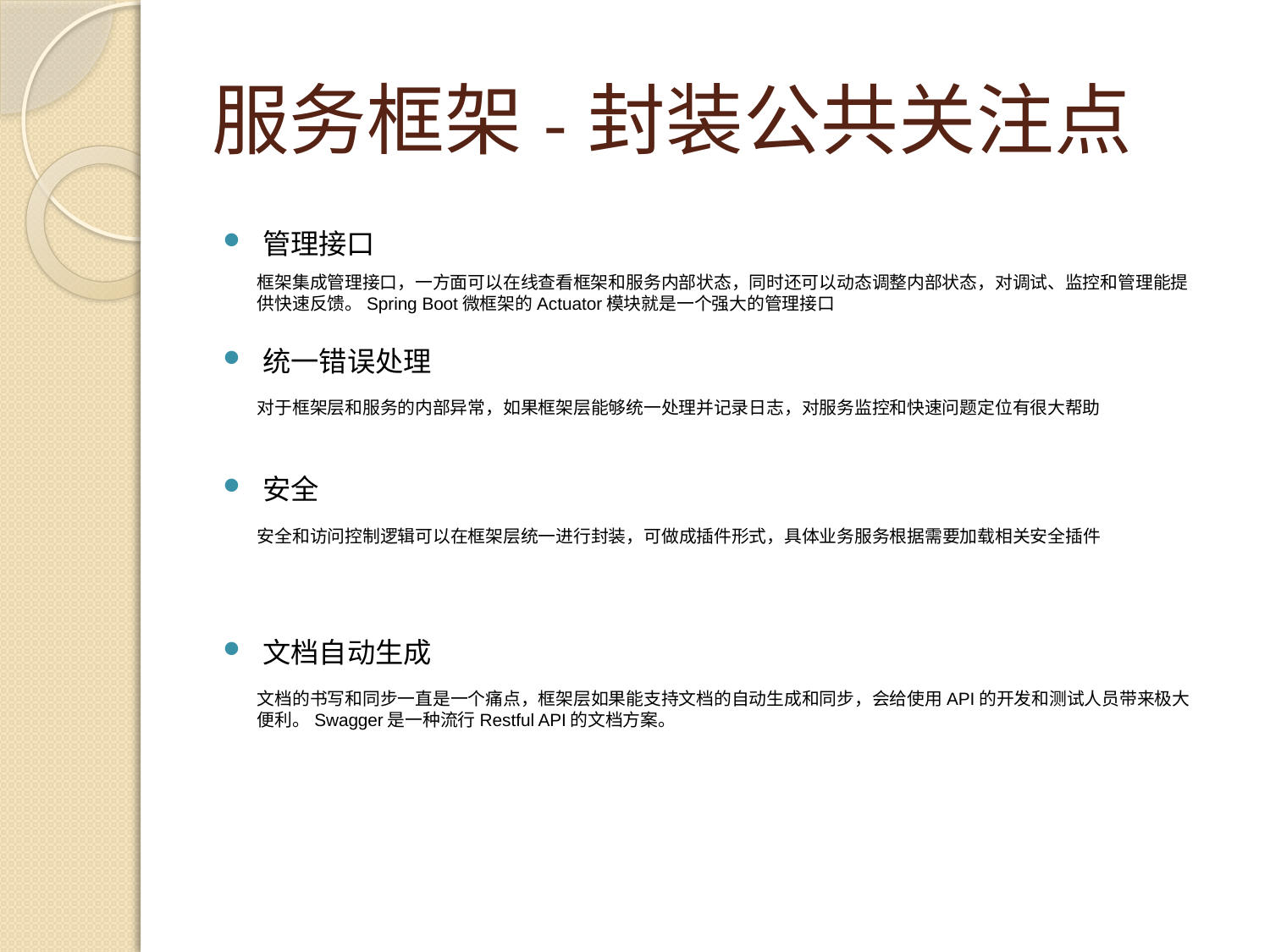

# 服务框架-封装公共关注点
管理接口
框架集成管理接口，一方面可以在线查看框架和服务内部状态，同时还可以动态调整内部状态，对调试、监控和管理能提供快速反馈。Spring Boot微框架的Actuator模块就是一个强大的管理接口
统一错误处理
对于框架层和服务的内部异常，如果框架层能够统一处理并记录日志，对服务监控和快速问题定位有很大帮助
安全
安全和访问控制逻辑可以在框架层统一进行封装，可做成插件形式，具体业务服务根据需要加载相关安全插件
文档自动生成
文档的书写和同步一直是一个痛点，框架层如果能支持文档的自动生成和同步，会给使用API的开发和测试人员带来极大便利。Swagger是一种流行Restful API的文档方案。